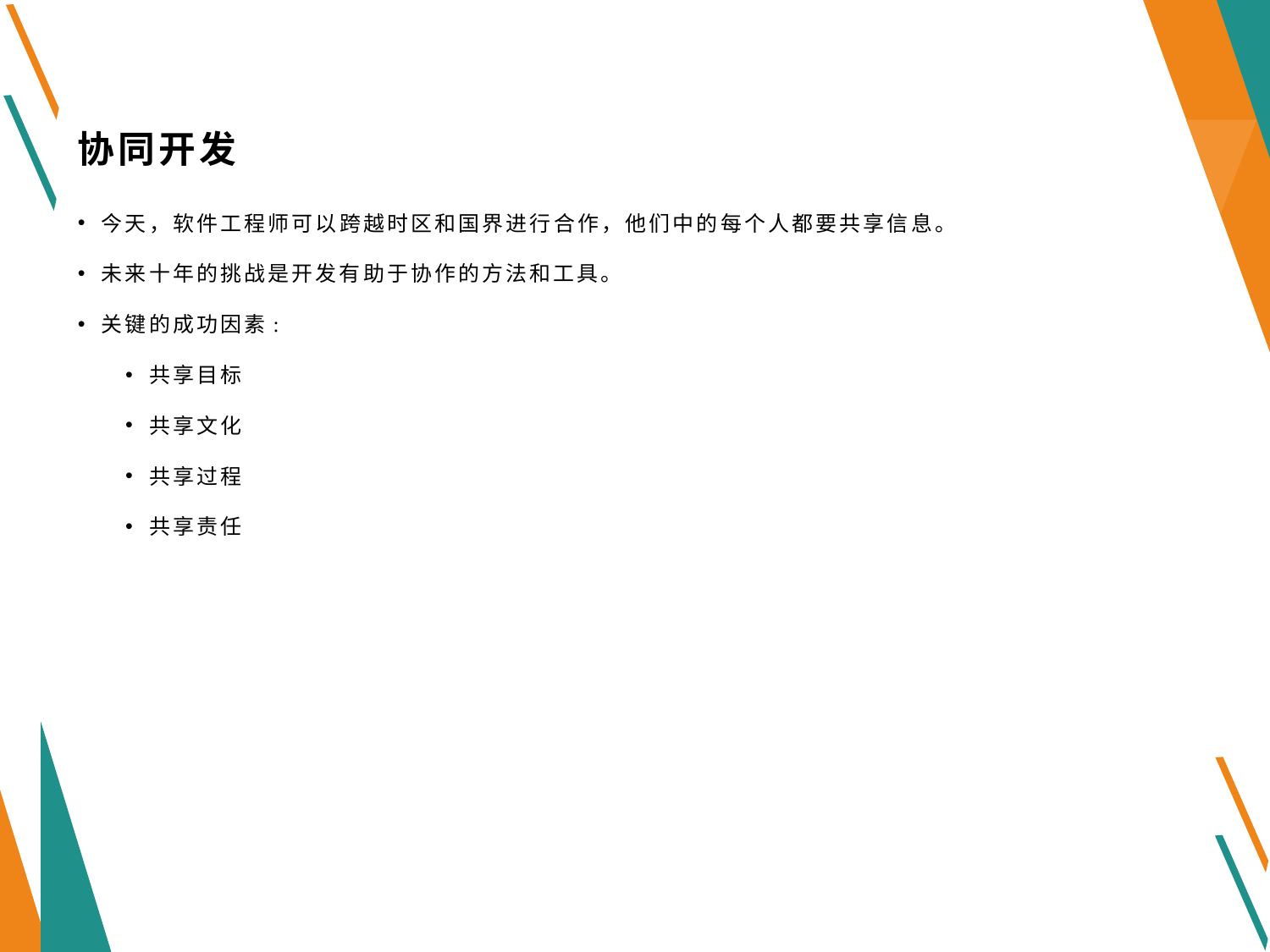

# 协同开发
今天，软件工程师可以跨越时区和国界进行合作，他们中的每个人都要共享信息。
未来十年的挑战是开发有助于协作的方法和工具。
关键的成功因素:
共享目标
共享文化
共享过程
共享责任
15